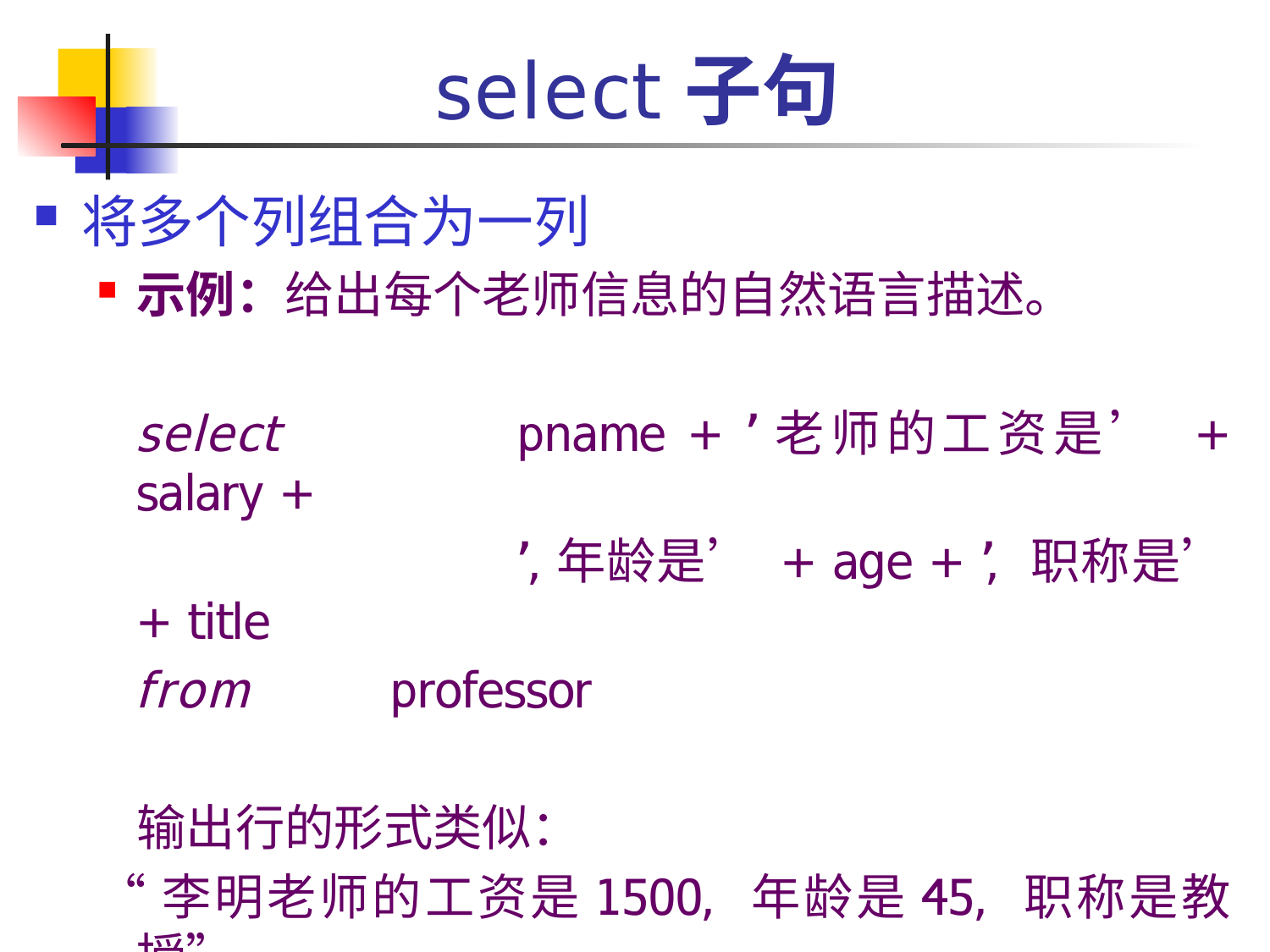

# select子句
将多个列组合为一列
示例：给出每个老师信息的自然语言描述。

	select		pname + ’老师的工资是’ + salary +
				’,年龄是’ + age + ’, 职称是’ + title
	from		professor

	输出行的形式类似：
“李明老师的工资是1500, 年龄是45, 职称是教授”